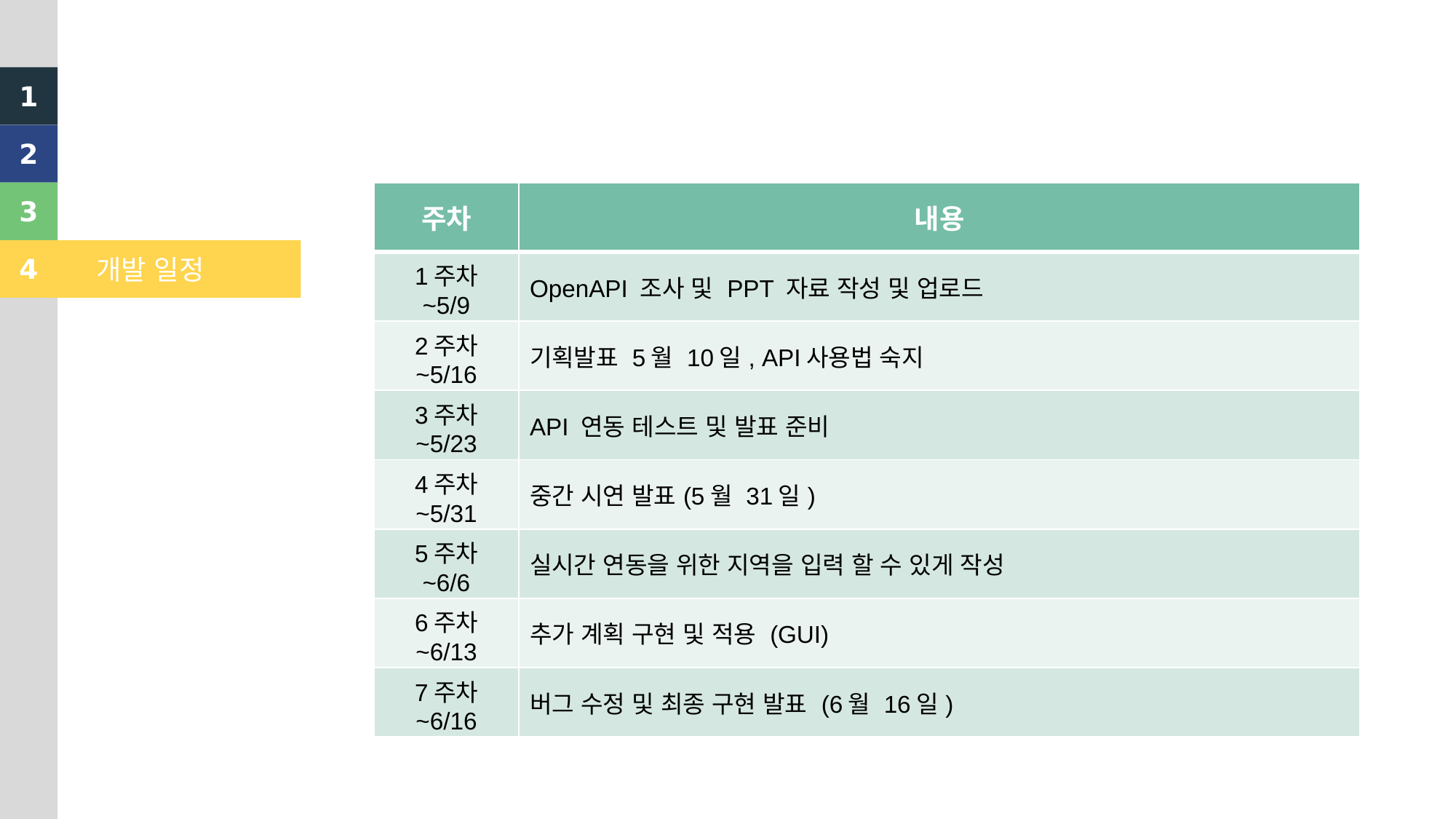

1

2

3
| 주차 | 내용 |
| --- | --- |
| 1주차 ~5/9 | OpenAPI 조사 및 PPT 자료 작성 및 업로드 |
| 2주차 ~5/16 | 기획발표 5월 10일, API사용법 숙지 |
| 3주차 ~5/23 | API 연동 테스트 및 발표 준비 |
| 4주차 ~5/31 | 중간 시연 발표(5월 31일) |
| 5주차 ~6/6 | 실시간 연동을 위한 지역을 입력 할 수 있게 작성 |
| 6주차 ~6/13 | 추가 계획 구현 및 적용 (GUI) |
| 7주차 ~6/16 | 버그 수정 및 최종 구현 발표 (6월 16일) |
개발 일정
4